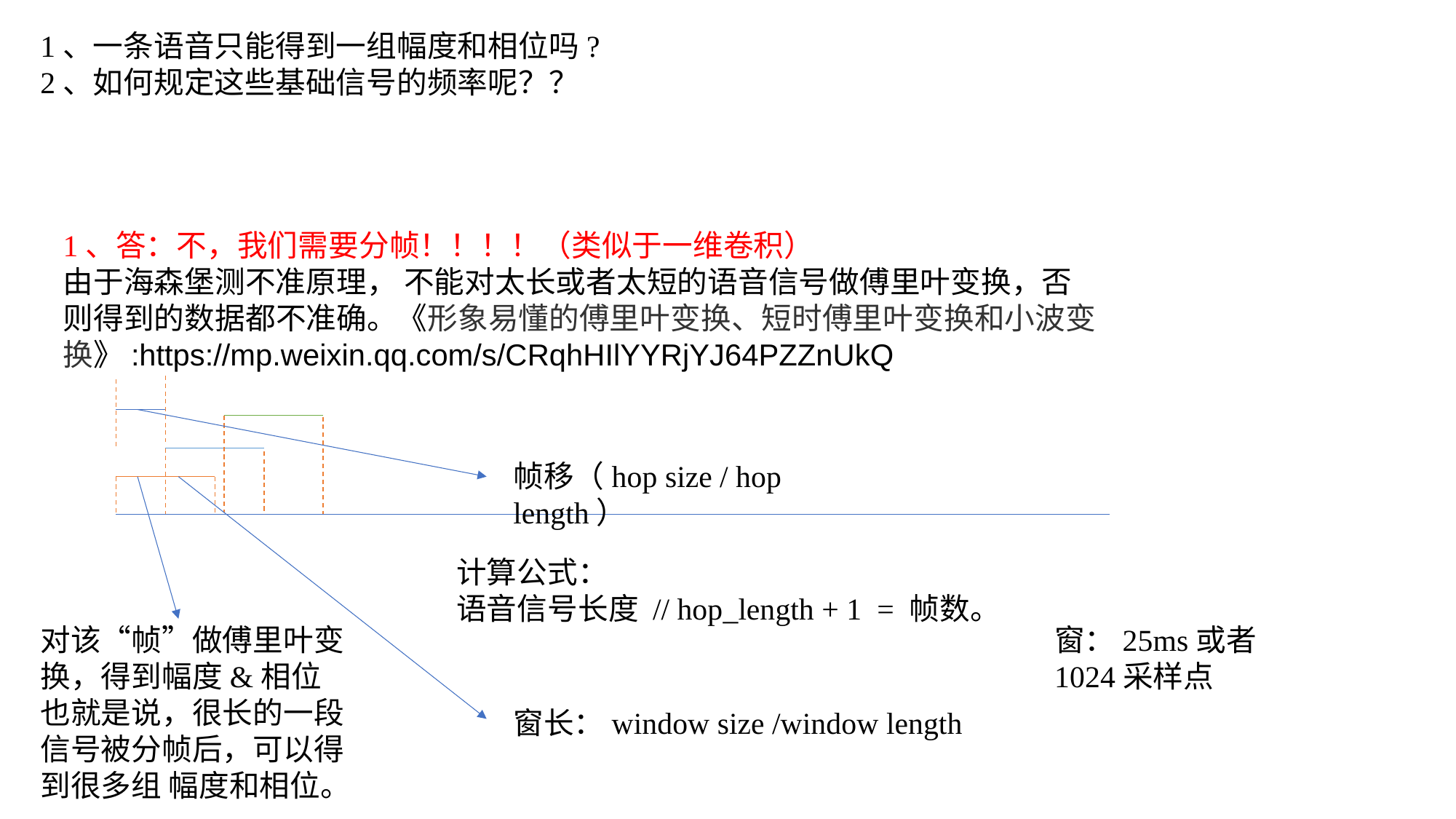

1、一条语音只能得到一组幅度和相位吗?
2、如何规定这些基础信号的频率呢？？
1、答：不，我们需要分帧！！！！（类似于一维卷积）
由于海森堡测不准原理， 不能对太长或者太短的语音信号做傅里叶变换，否则得到的数据都不准确。《形象易懂的傅里叶变换、短时傅里叶变换和小波变换》:https://mp.weixin.qq.com/s/CRqhHIlYYRjYJ64PZZnUkQ

帧移（hop size / hop length）
计算公式：
语音信号长度 // hop_length + 1  = 帧数。
对该“帧”做傅里叶变换，得到幅度&相位
也就是说，很长的一段信号被分帧后，可以得到很多组 幅度和相位。
窗：25ms或者1024采样点
窗长：window size /window length